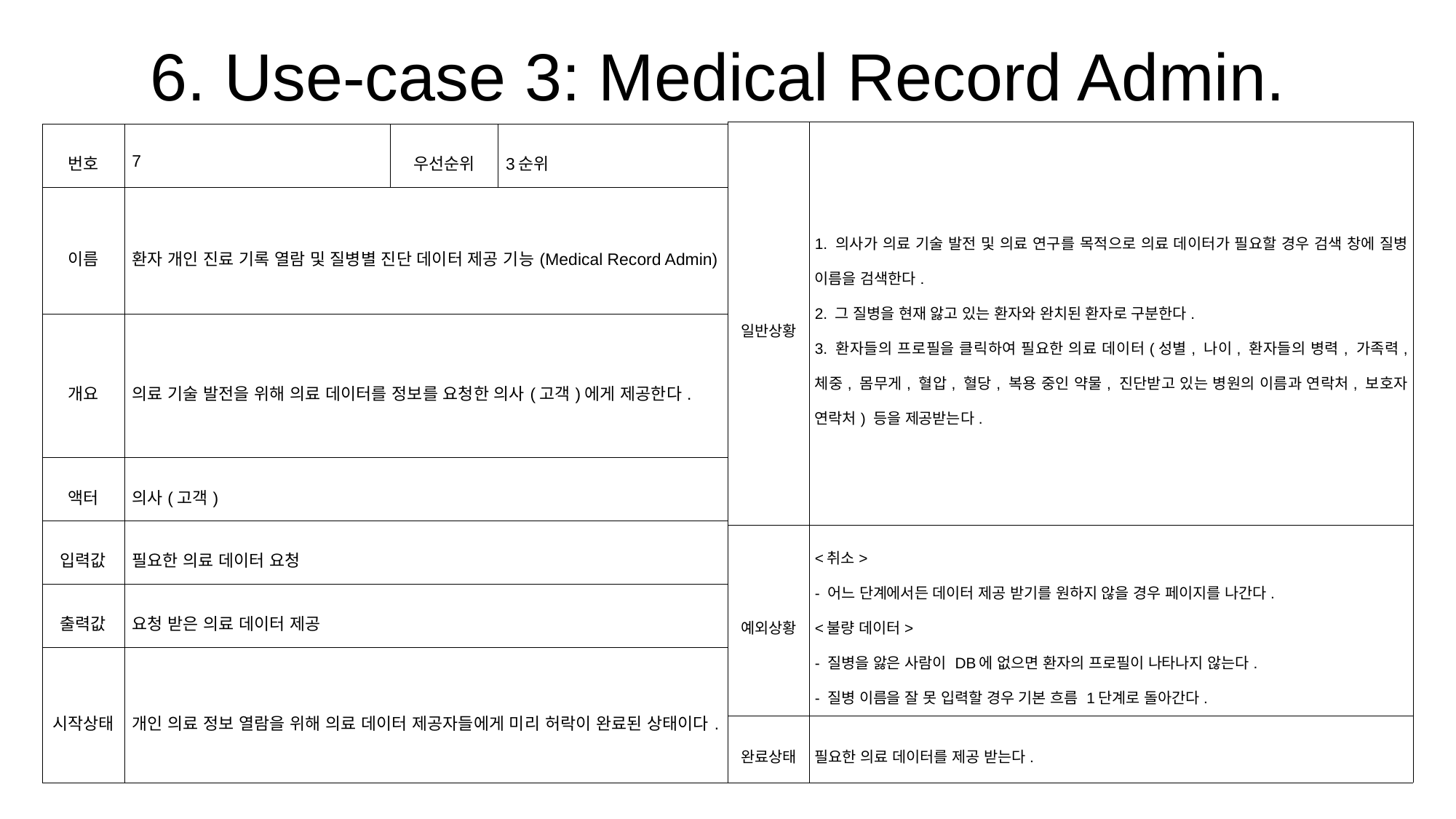

# 6. Use-case 3: Medical Record Admin.

| 일반상황 | 1. 의사가 의료 기술 발전 및 의료 연구를 목적으로 의료 데이터가 필요할 경우 검색 창에 질병 이름을 검색한다. 2. 그 질병을 현재 앓고 있는 환자와 완치된 환자로 구분한다. 3. 환자들의 프로필을 클릭하여 필요한 의료 데이터(성별, 나이, 환자들의 병력, 가족력, 체중, 몸무게, 혈압, 혈당, 복용 중인 약물, 진단받고 있는 병원의 이름과 연락처, 보호자 연락처) 등을 제공받는다. |
| --- | --- |
| 예외상황 | <취소> - 어느 단계에서든 데이터 제공 받기를 원하지 않을 경우 페이지를 나간다. <불량 데이터> - 질병을 앓은 사람이 DB에 없으면 환자의 프로필이 나타나지 않는다. - 질병 이름을 잘 못 입력할 경우 기본 흐름 1단계로 돌아간다. |
| 완료상태 | 필요한 의료 데이터를 제공 받는다. |
| 번호 | 7 | 우선순위 | 3순위 |
| --- | --- | --- | --- |
| 이름 | 환자 개인 진료 기록 열람 및 질병별 진단 데이터 제공 기능(Medical Record Admin) |  |  |
| 개요 | 의료 기술 발전을 위해 의료 데이터를 정보를 요청한 의사(고객)에게 제공한다. |  |  |
| 액터 | 의사(고객) |  |  |
| 입력값 | 필요한 의료 데이터 요청 |  |  |
| 출력값 | 요청 받은 의료 데이터 제공 |  |  |
| 시작상태 | 개인 의료 정보 열람을 위해 의료 데이터 제공자들에게 미리 허락이 완료된 상태이다. |  |  |